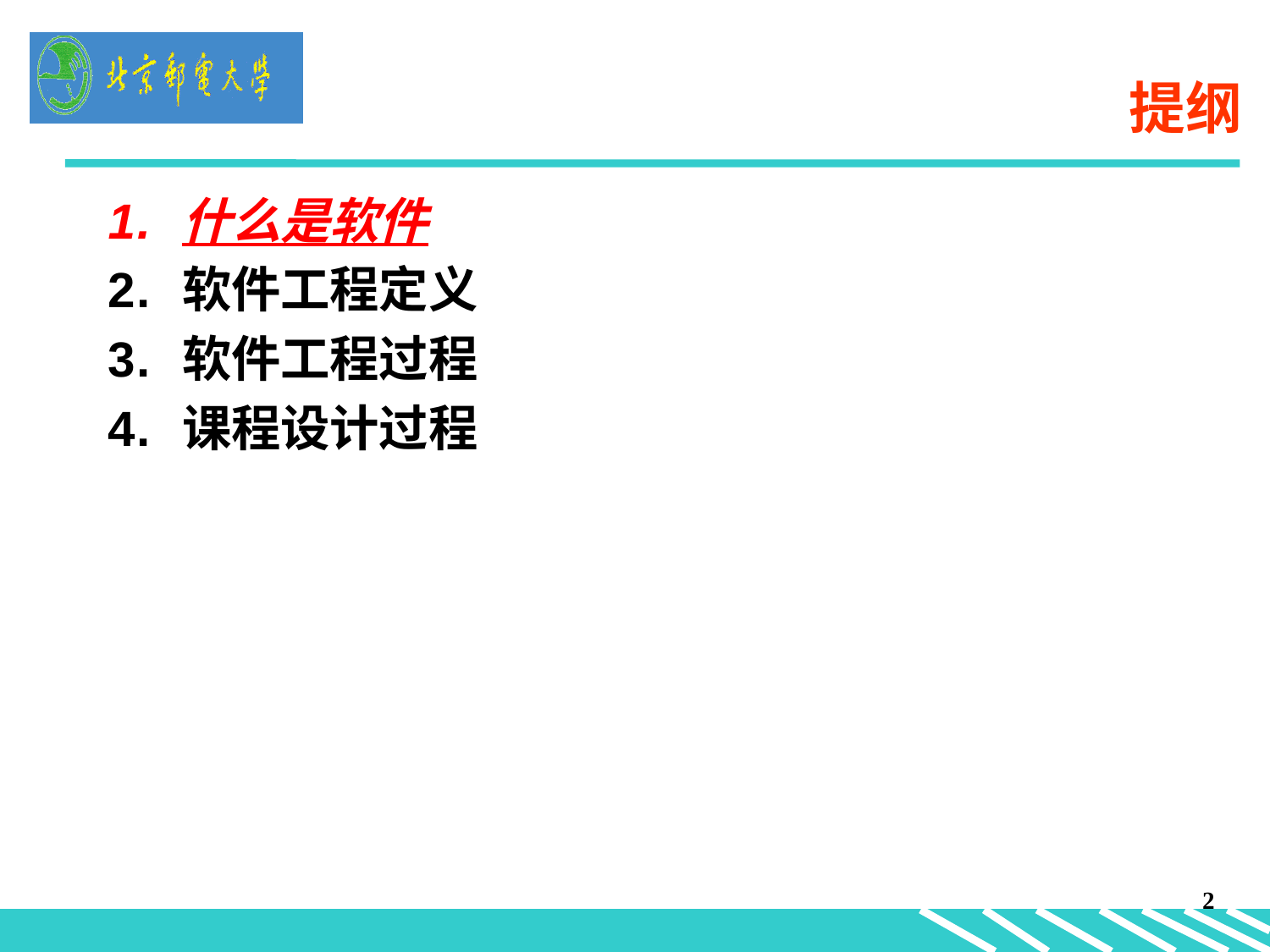

# 提纲
什么是软件
软件工程定义
软件工程过程
课程设计过程
2